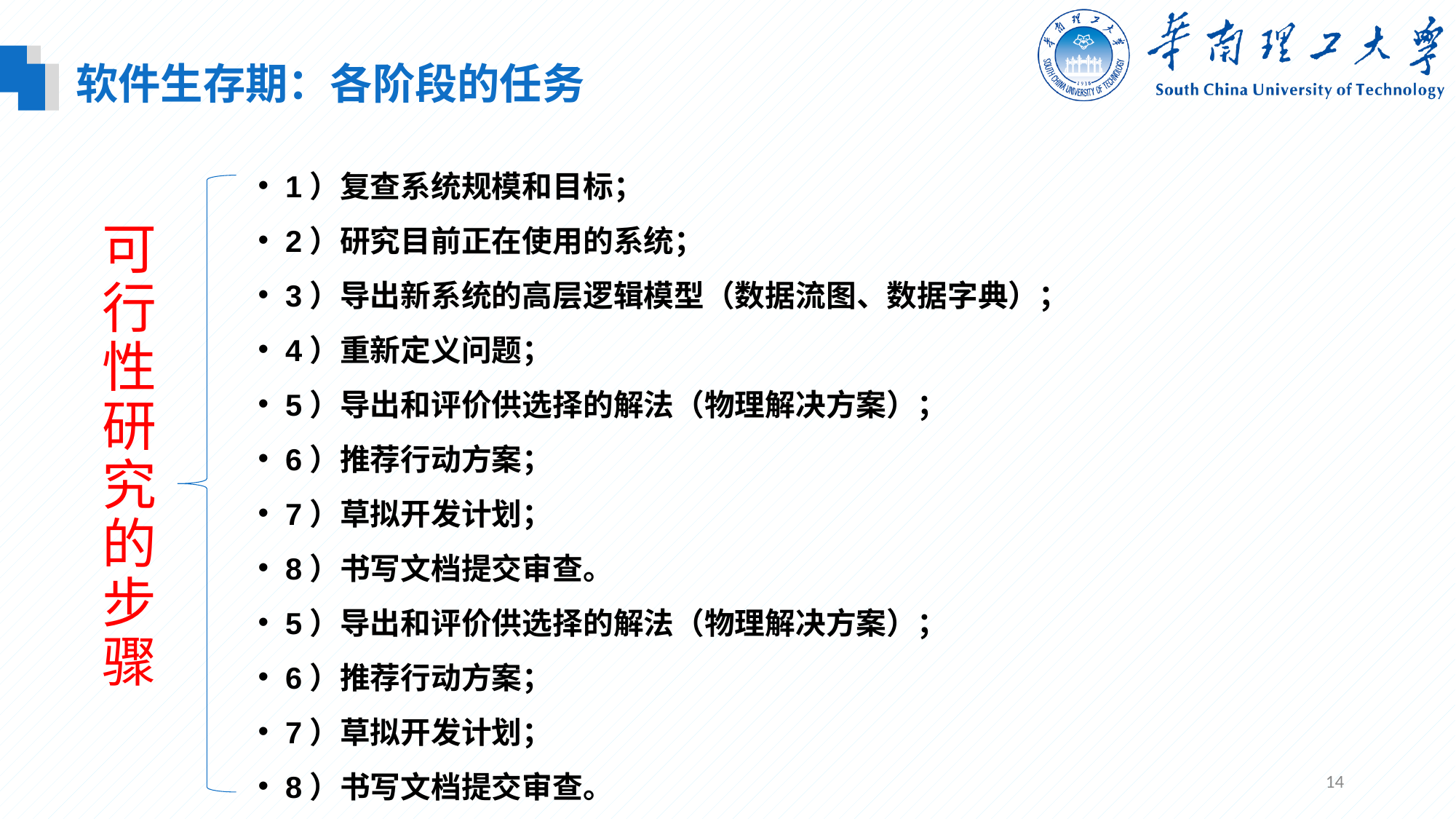

软件生存期：各阶段的任务
1）复查系统规模和目标；
2）研究目前正在使用的系统；
3）导出新系统的高层逻辑模型（数据流图、数据字典）；
4）重新定义问题；
5）导出和评价供选择的解法（物理解决方案）；
6）推荐行动方案；
7）草拟开发计划；
8）书写文档提交审查。
5）导出和评价供选择的解法（物理解决方案）；
6）推荐行动方案；
7）草拟开发计划；
8）书写文档提交审查。

可
行
性
研
究
的
步
骤
14